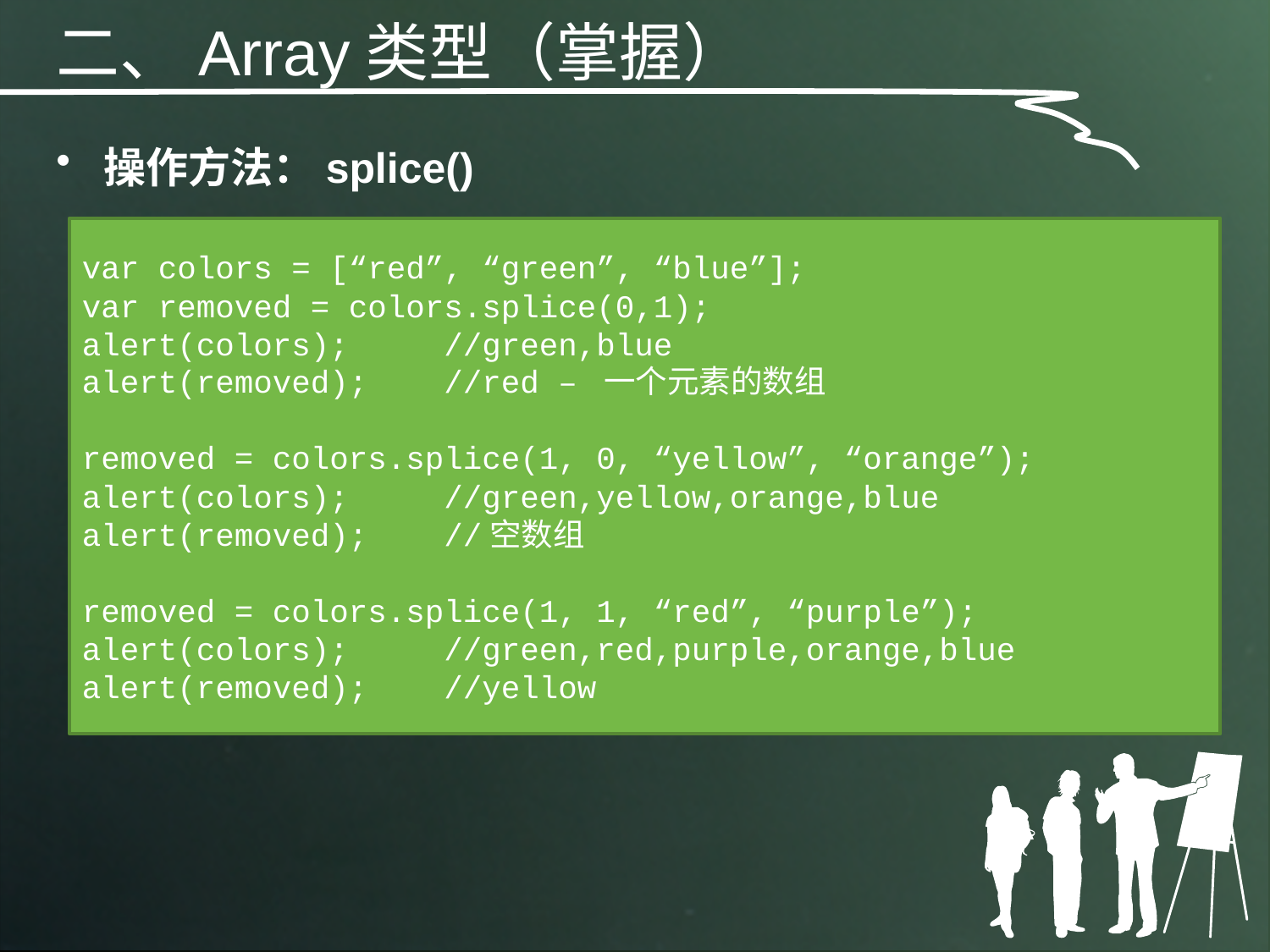

二、Array类型（掌握）

操作方法：splice()
var colors = [“red”, “green”, “blue”];
var removed = colors.splice(0,1);
alert(colors);     //green,blue
alert(removed);    //red – 一个元素的数组

removed = colors.splice(1, 0, “yellow”, “orange”);
alert(colors);     //green,yellow,orange,blue
alert(removed);    //空数组

removed = colors.splice(1, 1, “red”, “purple”);
alert(colors);     //green,red,purple,orange,blue
alert(removed);    //yellow